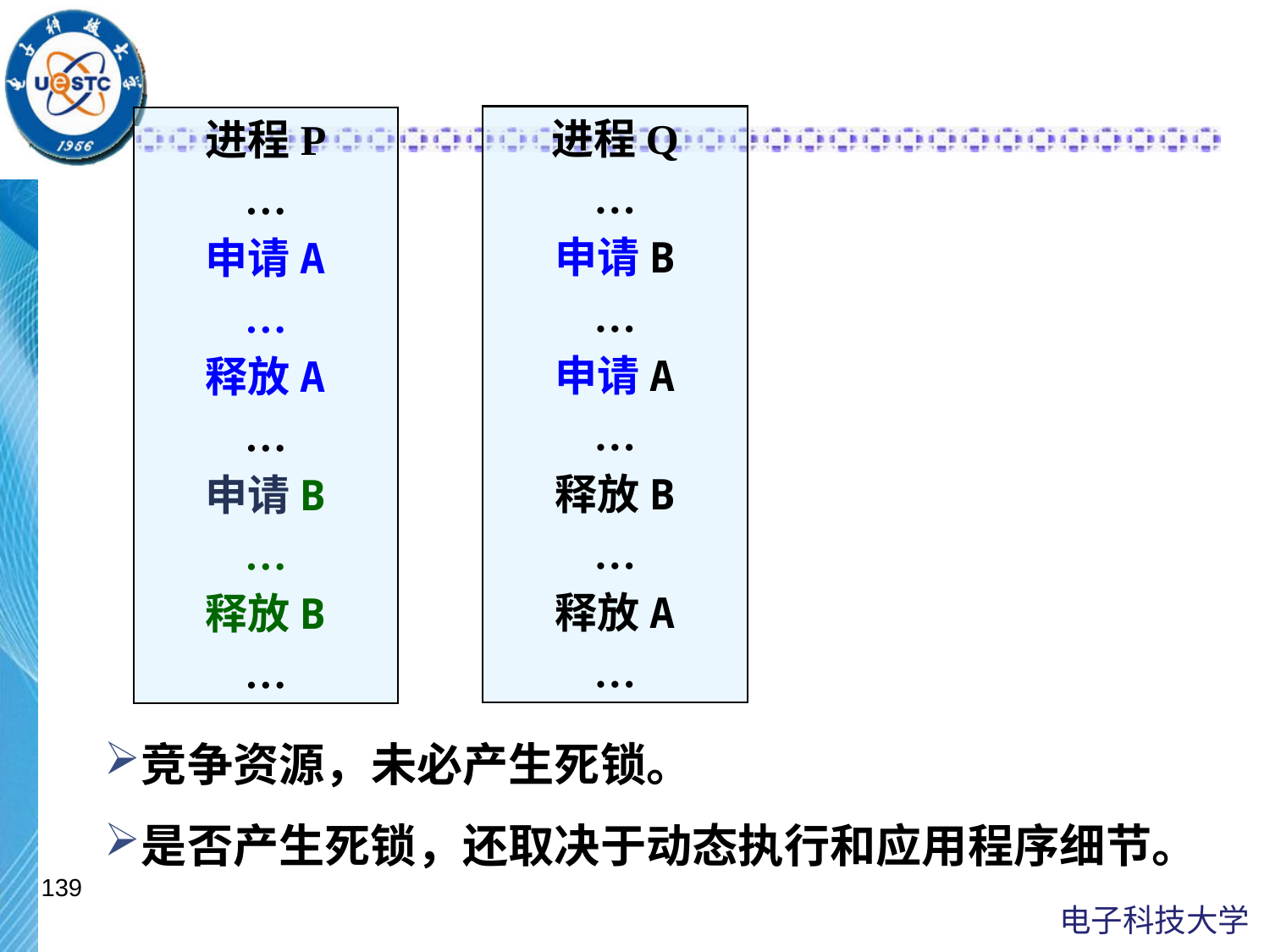

进程Q
…
申请B
…
申请A
…
释放B
…
释放A
…
进程P
…
申请A
…
释放A
…
申请B
…
释放B
…
竞争资源，未必产生死锁。
是否产生死锁，还取决于动态执行和应用程序细节。
139